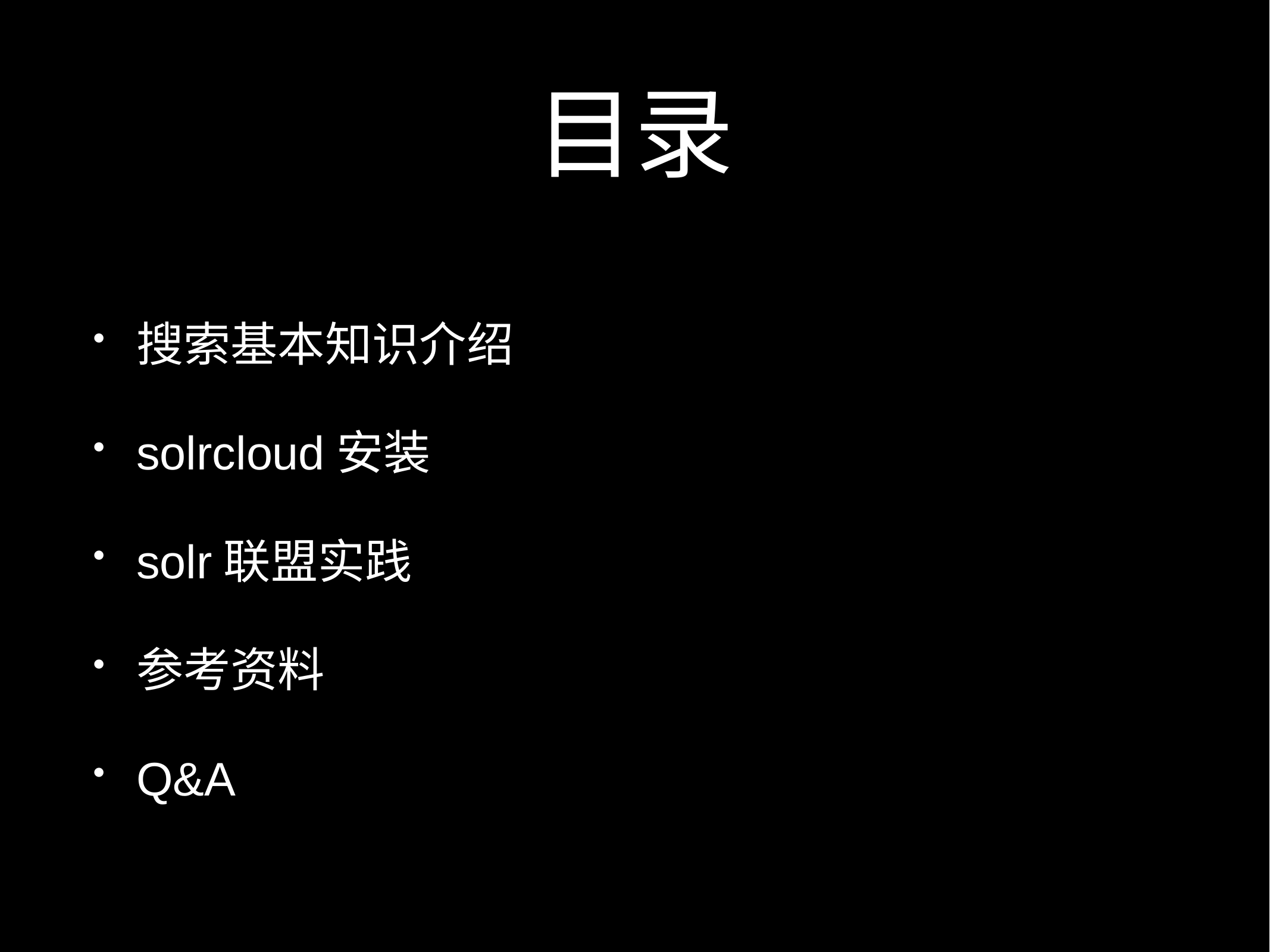

# 目录
搜索基本知识介绍
solrcloud安装
solr联盟实践
参考资料
Q&A